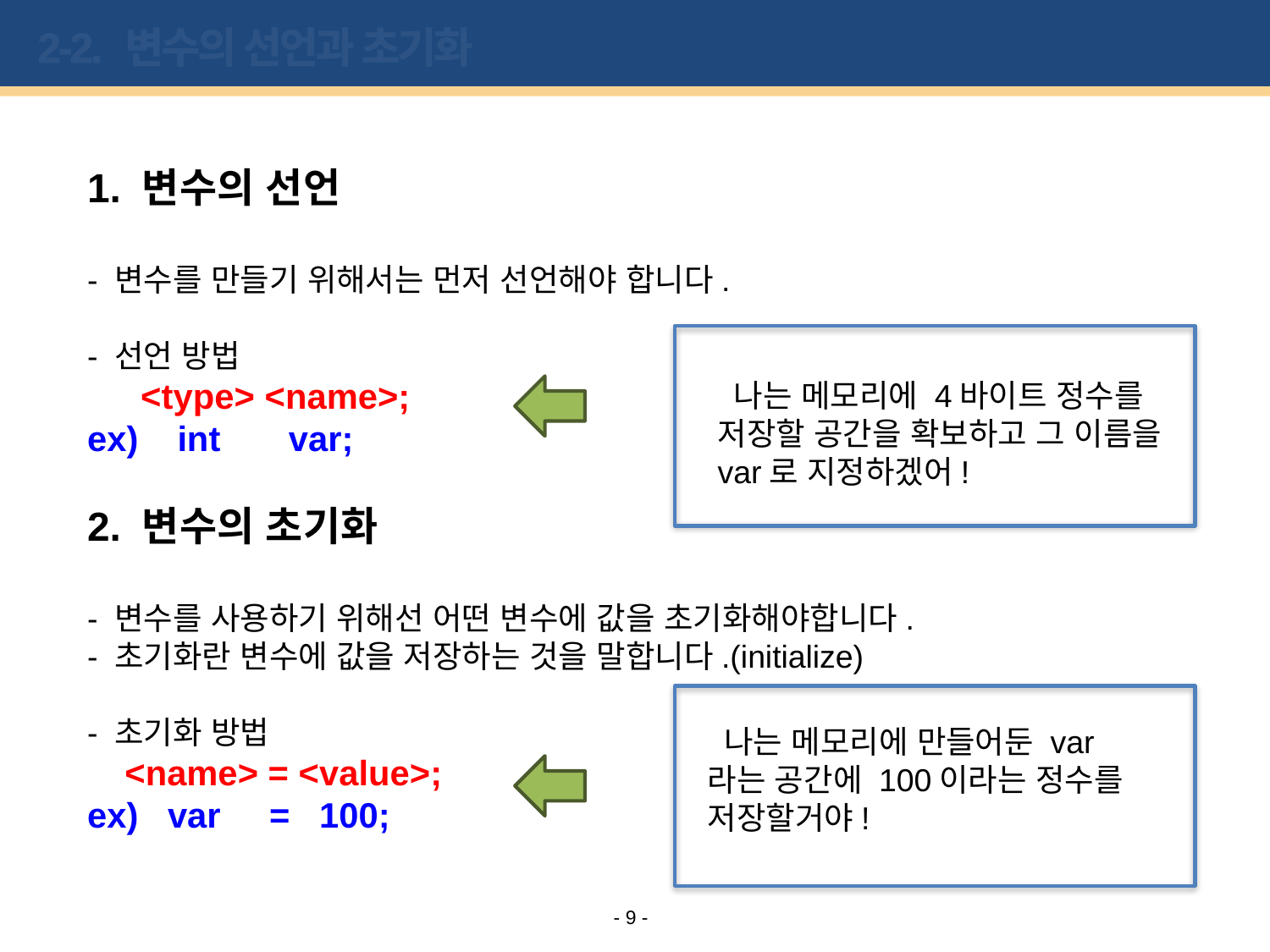

# 2-2. 변수의 선언과 초기화
1. 변수의 선언

- 변수를 만들기 위해서는 먼저 선언해야 합니다.

- 선언 방법
      <type> <name>;
ex)    int       var;

2. 변수의 초기화

- 변수를 사용하기 위해선 어떤 변수에 값을 초기화해야합니다.
- 초기화란 변수에 값을 저장하는 것을 말합니다.(initialize)

- 초기화 방법
    <name> = <value>;
ex)   var     =   100;

 나는 메모리에 4바이트 정수를 저장할 공간을 확보하고 그 이름을 var로 지정하겠어!

 나는 메모리에 만들어둔 var라는 공간에 100이라는 정수를 저장할거야!